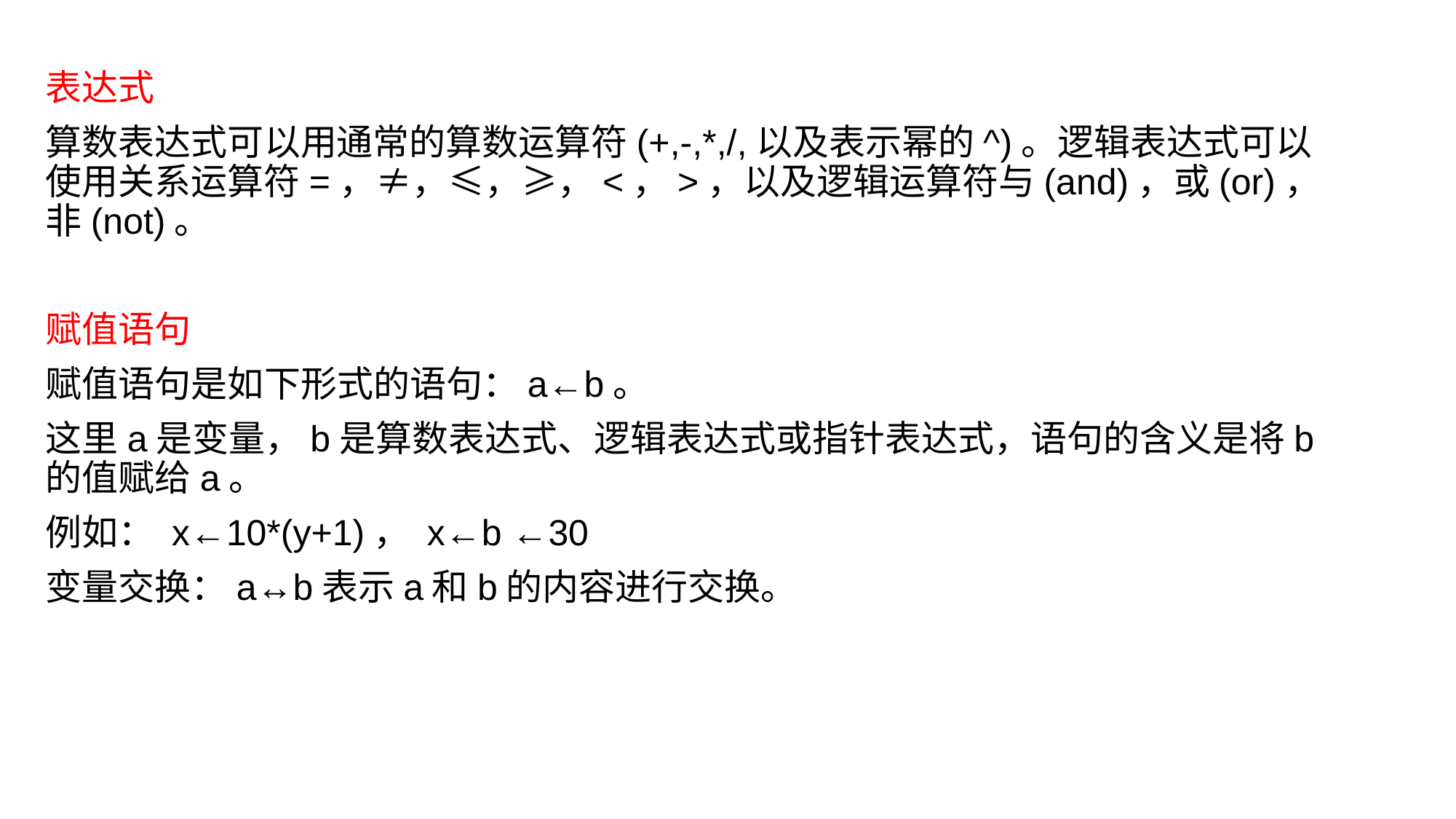

表达式
算数表达式可以用通常的算数运算符(+,-,*,/,以及表示幂的^)。逻辑表达式可以使用关系运算符=，≠，≤，≥，<，>，以及逻辑运算符与(and)，或(or)，非(not)。

赋值语句
赋值语句是如下形式的语句：a←b。
这里a是变量，b是算数表达式、逻辑表达式或指针表达式，语句的含义是将b的值赋给a。
例如： x←10*(y+1)， x←b ←30
变量交换：a↔b表示a和b的内容进行交换。